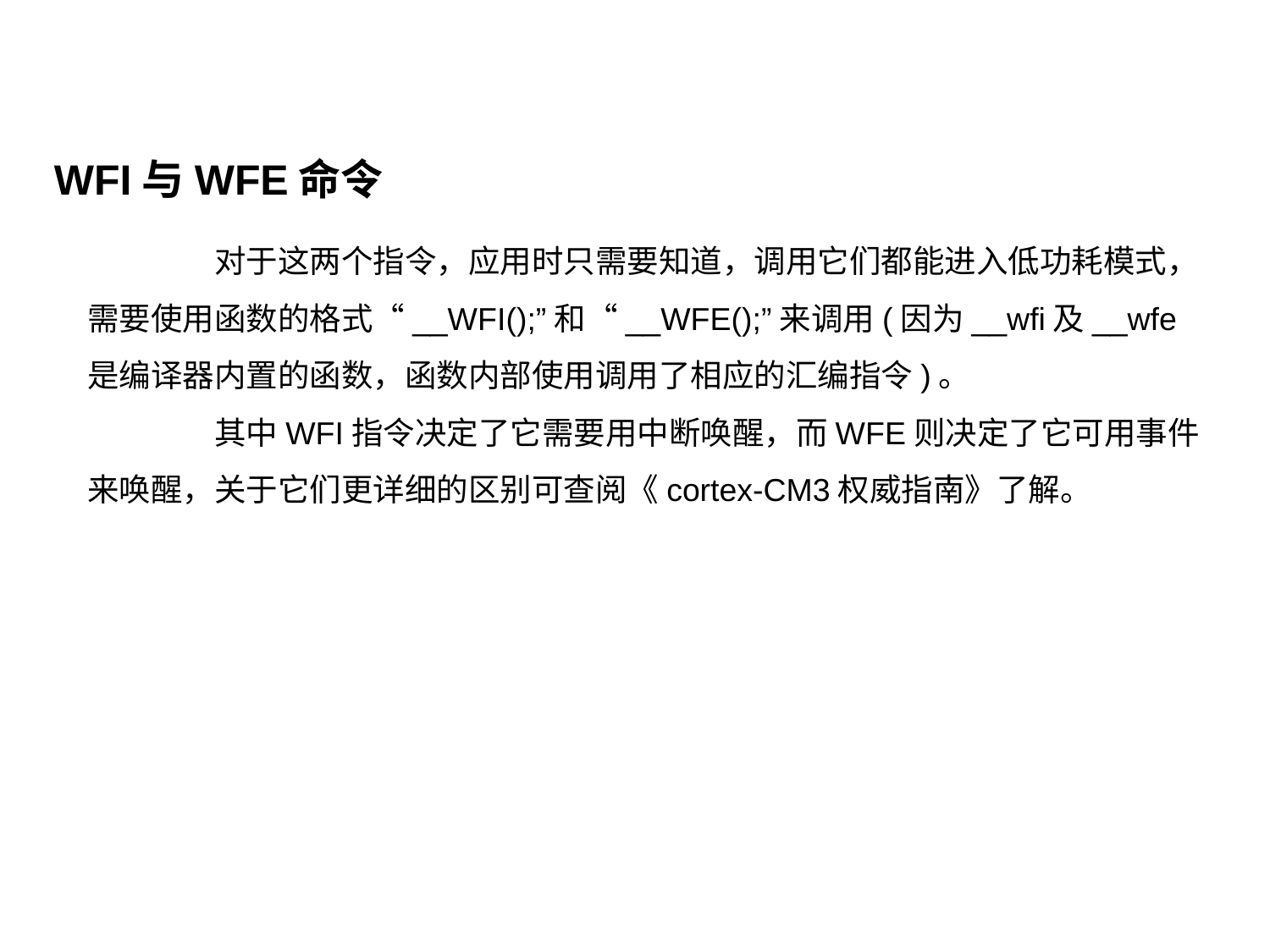

WFI与WFE命令
	对于这两个指令，应用时只需要知道，调用它们都能进入低功耗模式，需要使用函数的格式“__WFI();”和“__WFE();”来调用(因为__wfi及__wfe是编译器内置的函数，函数内部使用调用了相应的汇编指令)。
	其中WFI指令决定了它需要用中断唤醒，而WFE则决定了它可用事件来唤醒，关于它们更详细的区别可查阅《cortex-CM3权威指南》了解。